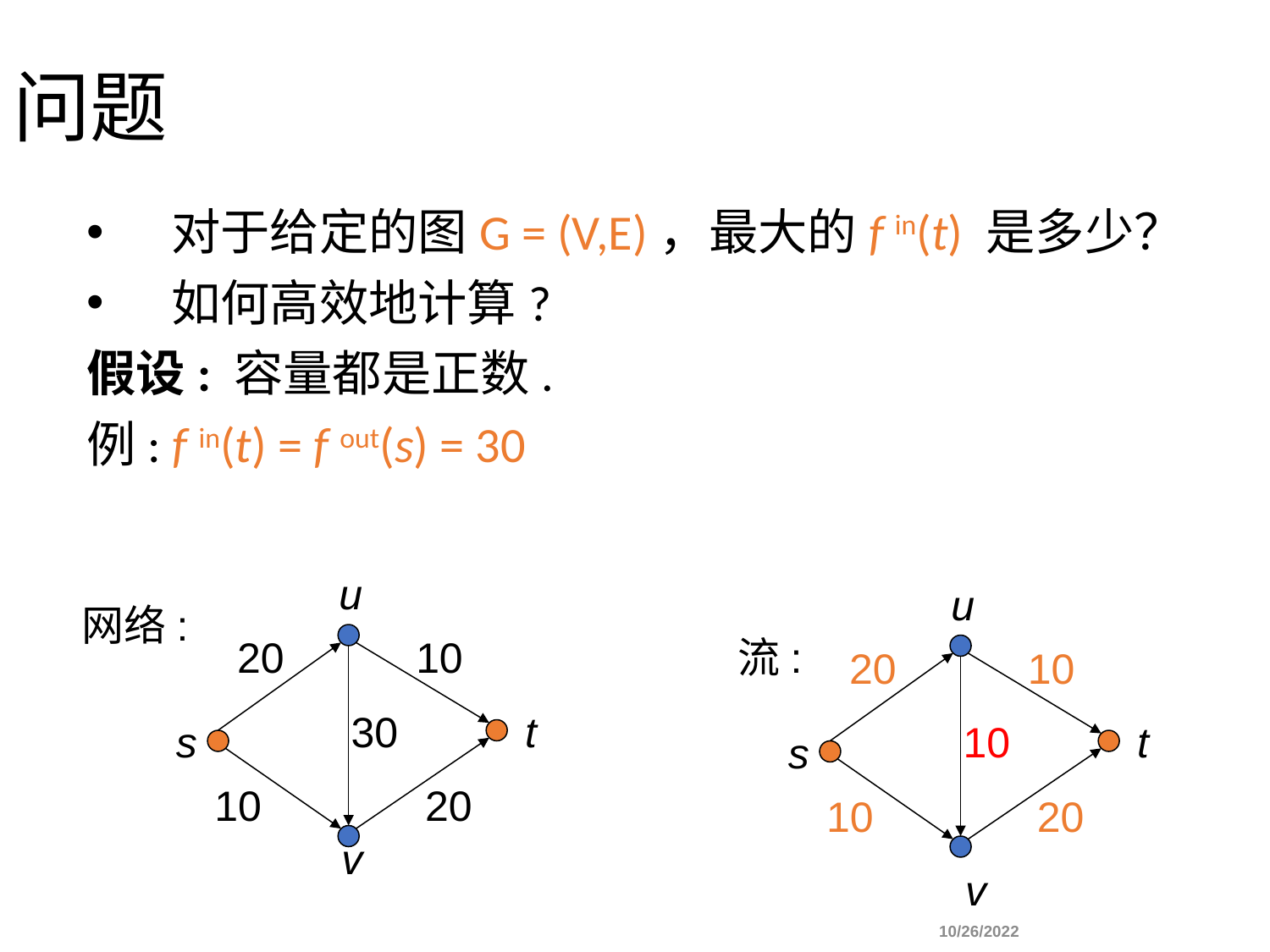

问题
对于给定的图G = (V,E)，最大的f in(t) 是多少？
如何高效地计算?
假设: 容量都是正数.
例: f in(t) = f out(s) = 30
u
u
网络:
20

10
流:
20

10
30
t
s
10
t

s

10
20
10
20
v

v
		 				            10/26/2022